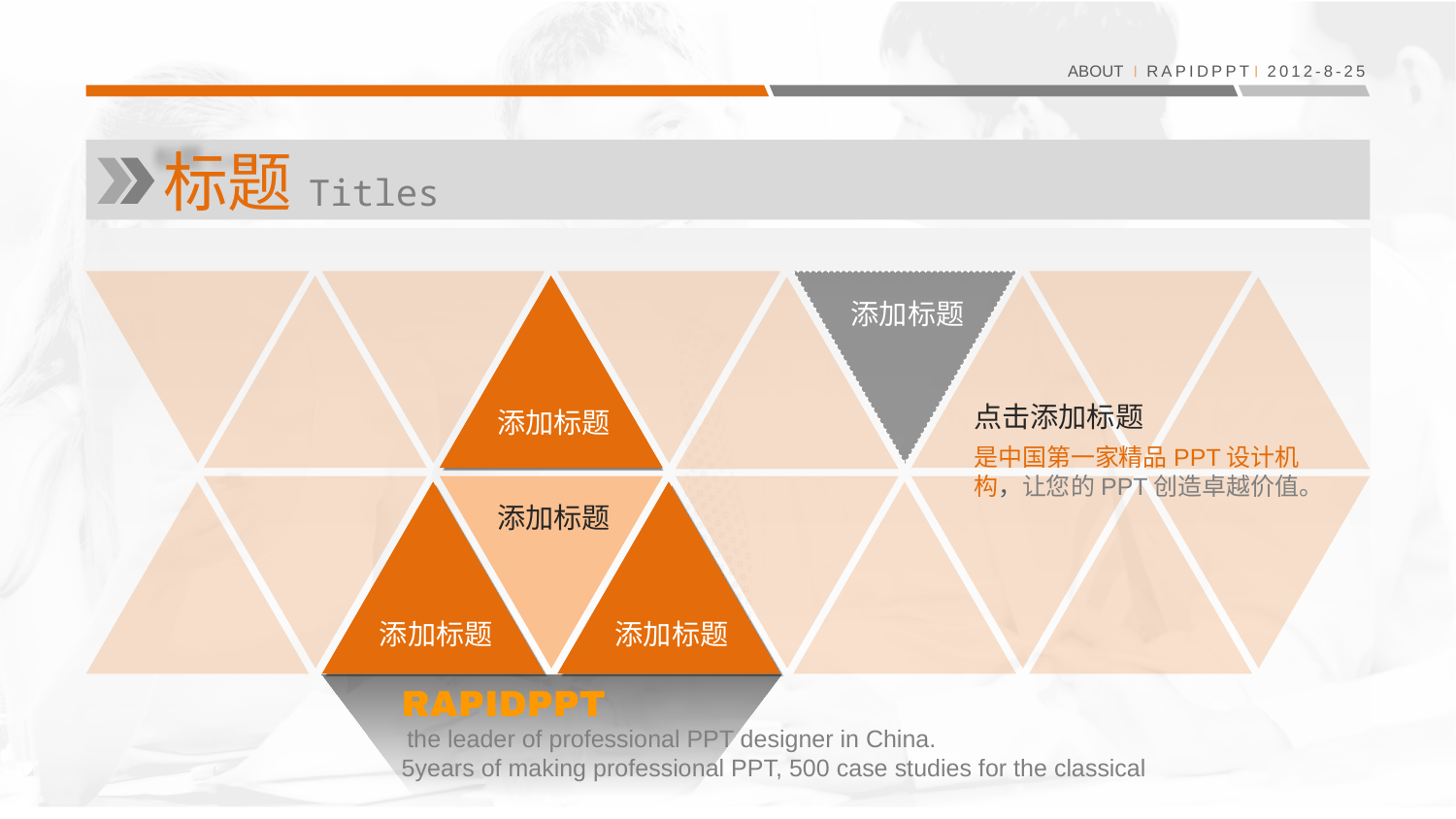

标题Titles

添加标题
点击添加标题
是中国第一家精品PPT设计机构，让您的PPT创造卓越价值。

添加标题

添加标题
添加标题
添加标题
RAPIDPPT
 the leader of professional PPT designer in China.
5years of making professional PPT, 500 case studies for the classical